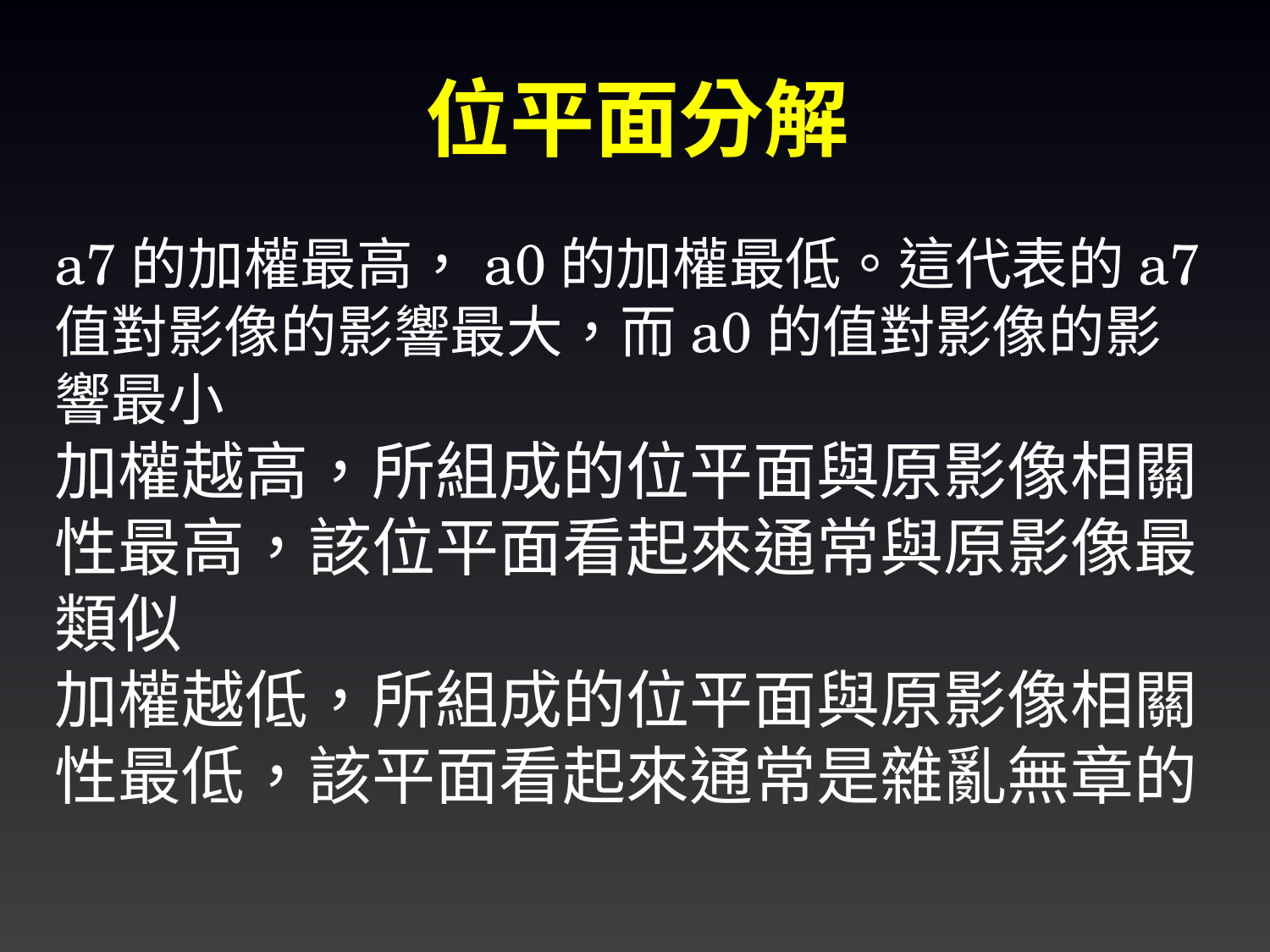

位平面分解
a7的加權最高，a0的加權最低。這代表的a7值對影像的影響最大，而a0的值對影像的影響最小
加權越高，所組成的位平面與原影像相關性最高，該位平面看起來通常與原影像最類似
加權越低，所組成的位平面與原影像相關性最低，該平面看起來通常是雜亂無章的